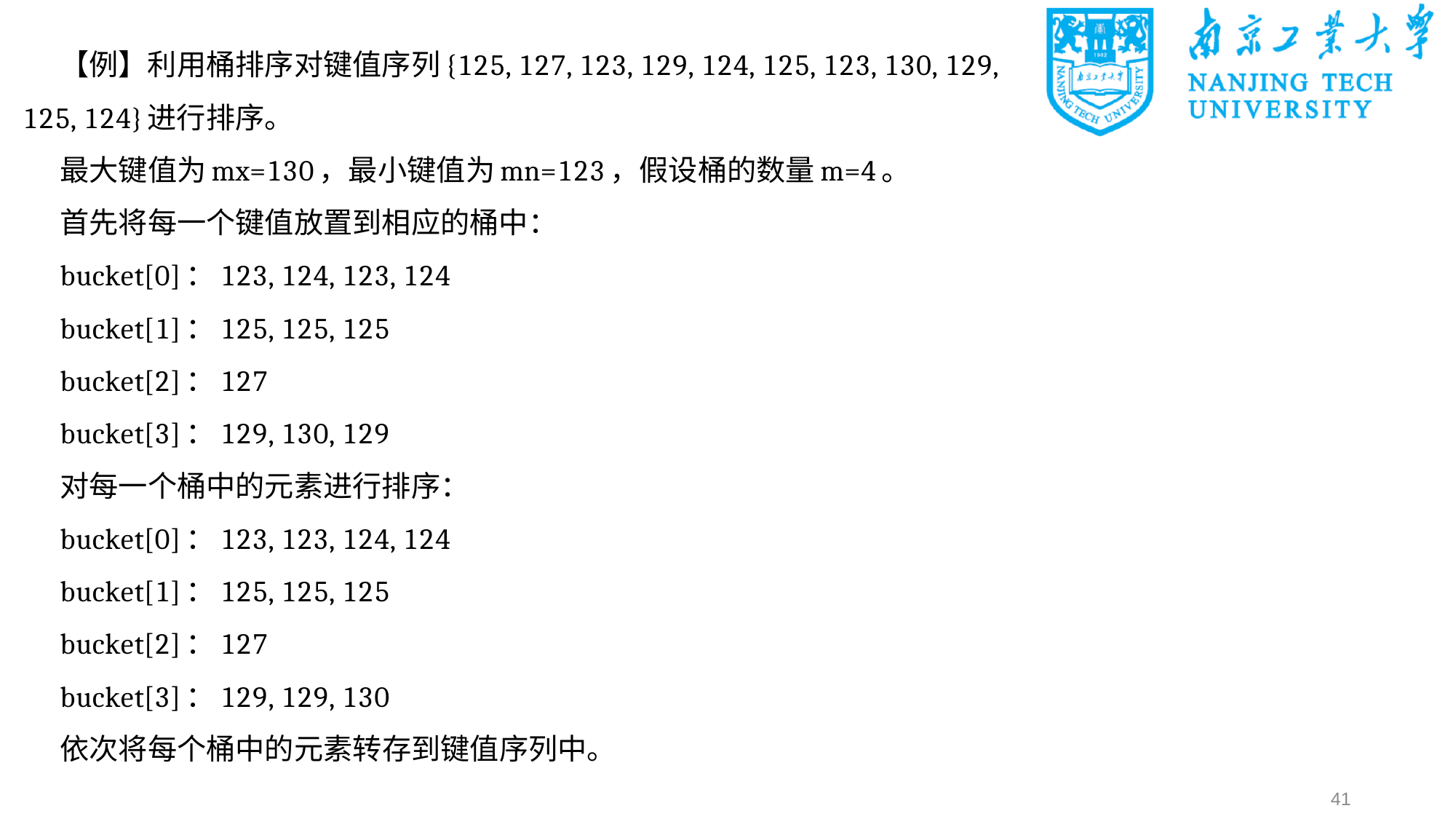

【例】利用桶排序对键值序列{125, 127, 123, 129, 124, 125, 123, 130, 129, 125, 124}进行排序。
最大键值为mx=130，最小键值为mn=123，假设桶的数量m=4。
首先将每一个键值放置到相应的桶中：
bucket[0]：123, 124, 123, 124
bucket[1]：125, 125, 125
bucket[2]：127
bucket[3]：129, 130, 129
对每一个桶中的元素进行排序：
bucket[0]：123, 123, 124, 124
bucket[1]：125, 125, 125
bucket[2]：127
bucket[3]：129, 129, 130
依次将每个桶中的元素转存到键值序列中。
41